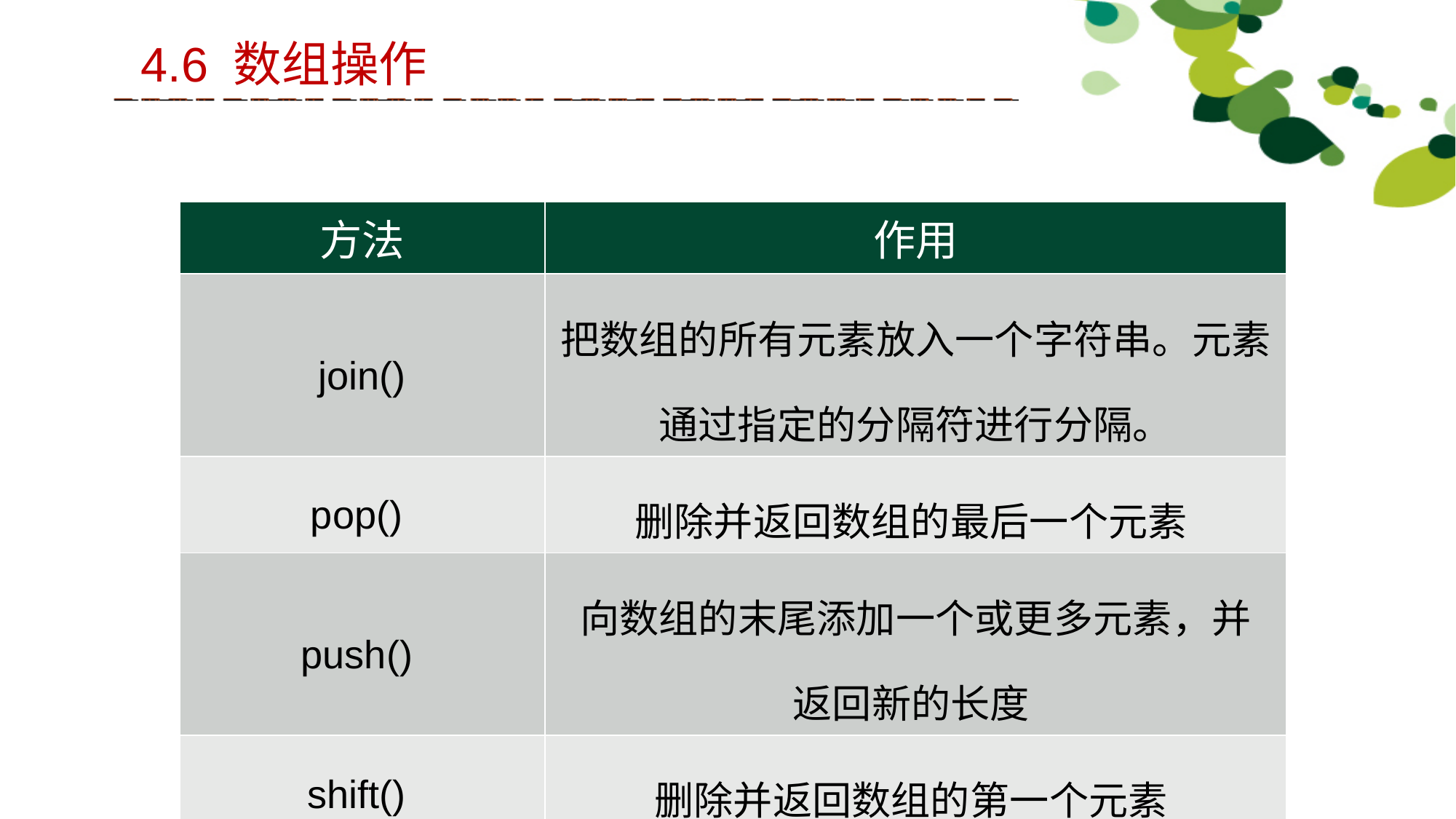

4.6 数组操作
| 方法 | 作用 |
| --- | --- |
| join() | 把数组的所有元素放入一个字符串。元素通过指定的分隔符进行分隔。 |
| pop() | 删除并返回数组的最后一个元素 |
| push() | 向数组的末尾添加一个或更多元素，并 返回新的长度 |
| shift() | 删除并返回数组的第一个元素 |